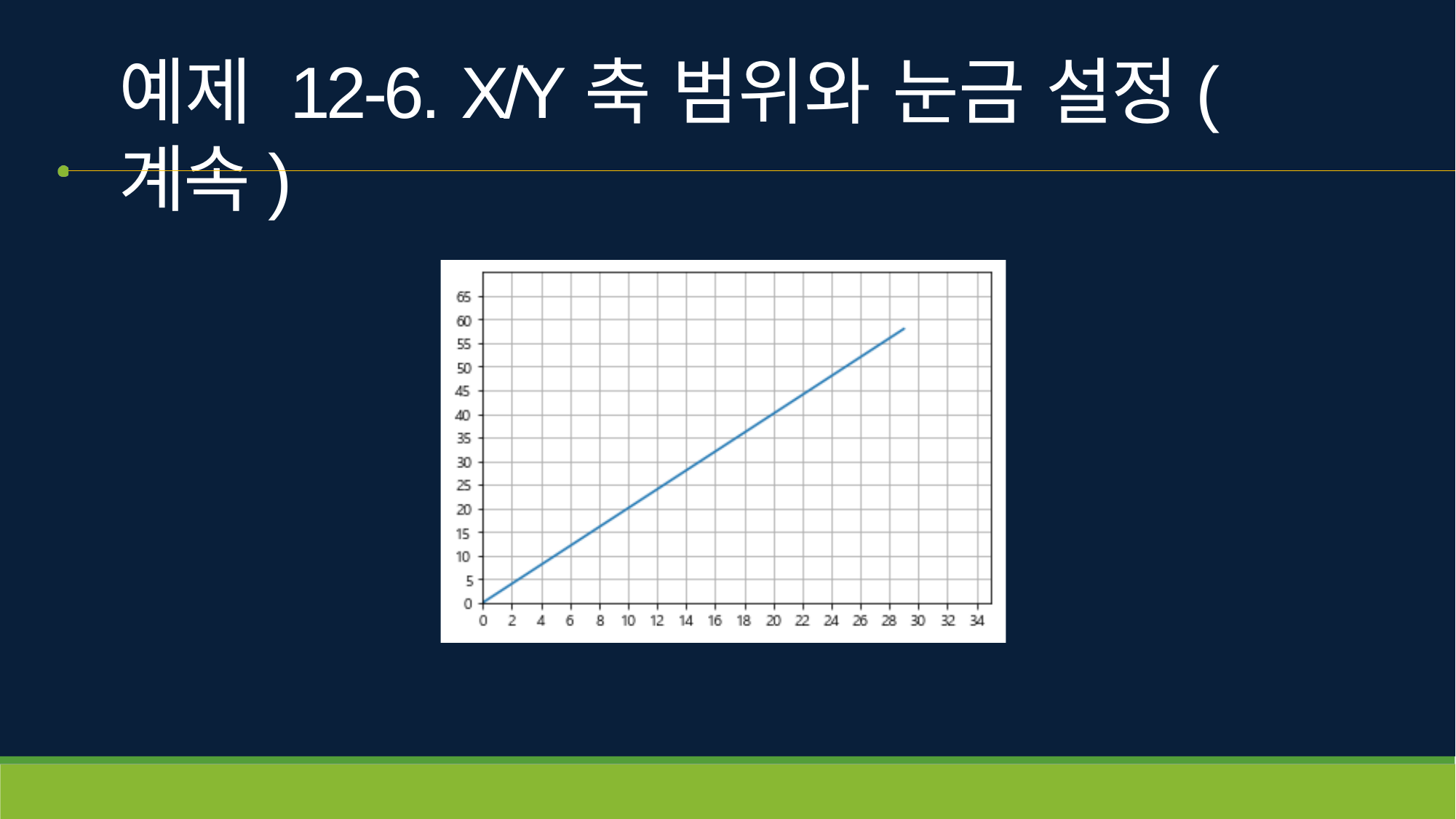

# 예제 12-6. X/Y축 범위와 눈금 설정(계속)